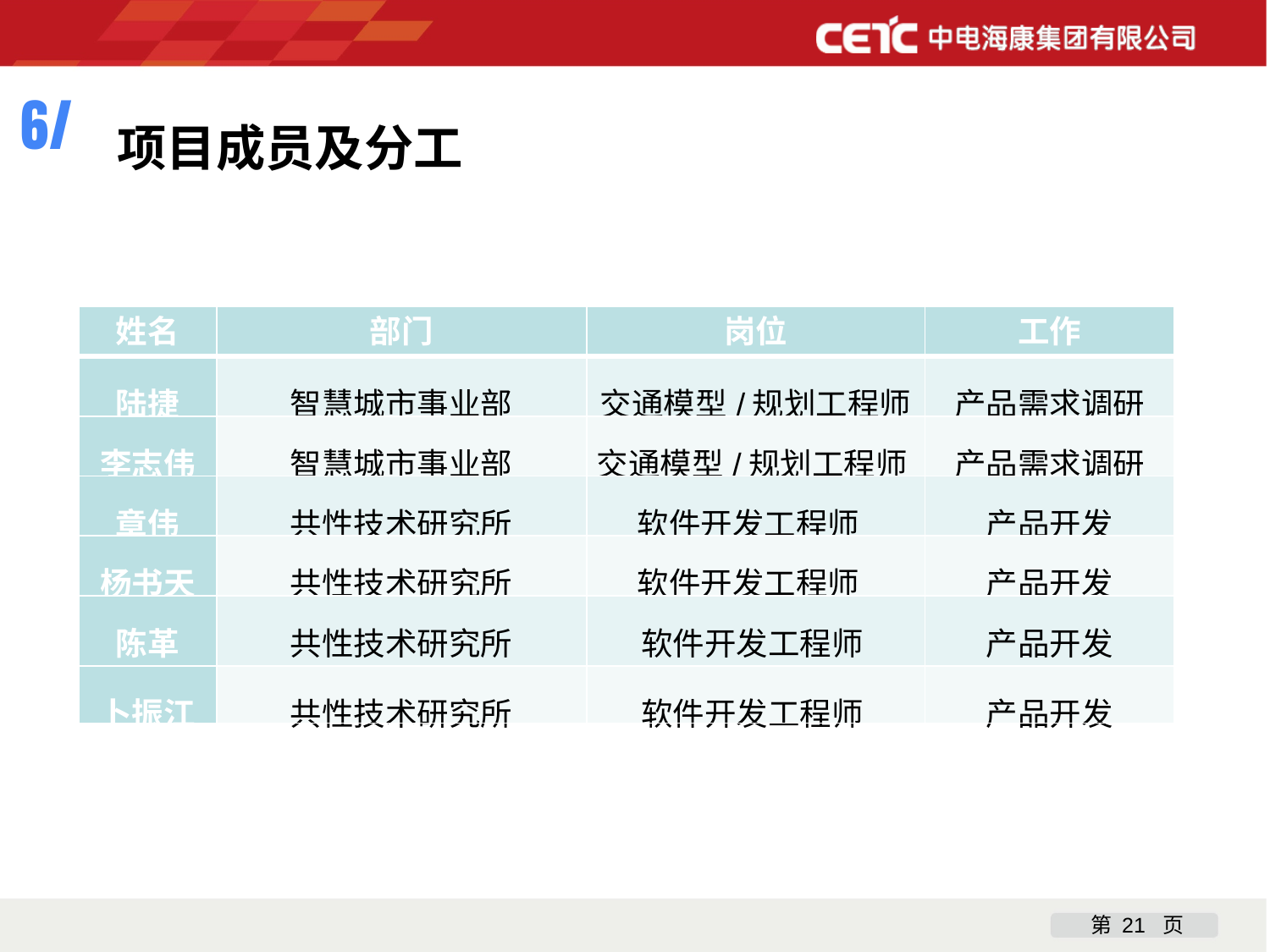

6/
项目成员及分工
| 姓名 | 部门 | 岗位 | 工作 |
| --- | --- | --- | --- |
| 陆捷 | 智慧城市事业部 | 交通模型/规划工程师 | 产品需求调研 |
| 李志伟 | 智慧城市事业部 | 交通模型/规划工程师 | 产品需求调研 |
| 章伟 | 共性技术研究所 | 软件开发工程师 | 产品开发 |
| 杨书天 | 共性技术研究所 | 软件开发工程师 | 产品开发 |
| 陈革 | 共性技术研究所 | 软件开发工程师 | 产品开发 |
| 卜振江 | 共性技术研究所 | 软件开发工程师 | 产品开发 |